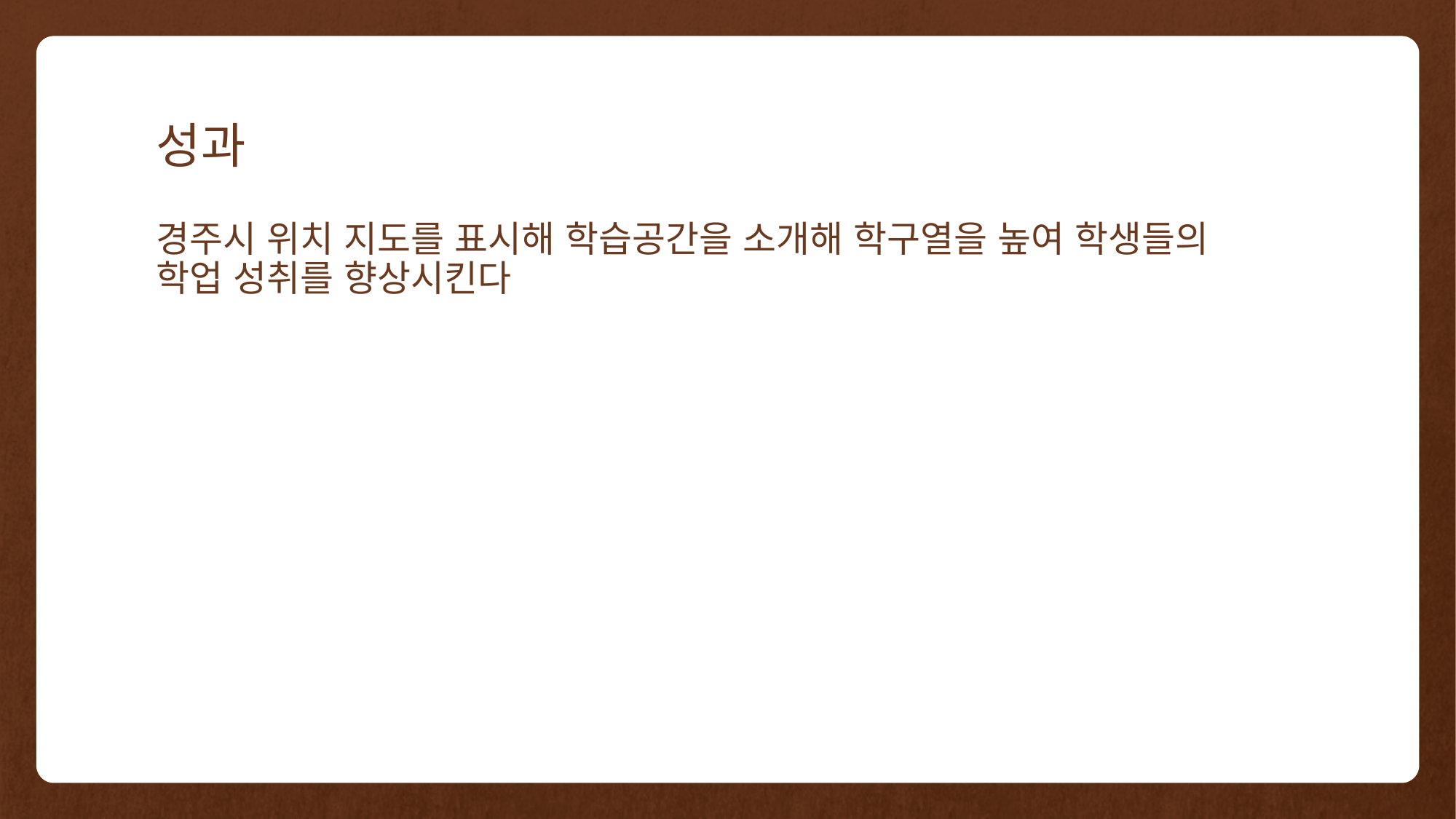

성과
경주시 위치 지도를 표시해 학습공간을 소개해 학구열을 높여 학생들의 학업 성취를 향상시킨다